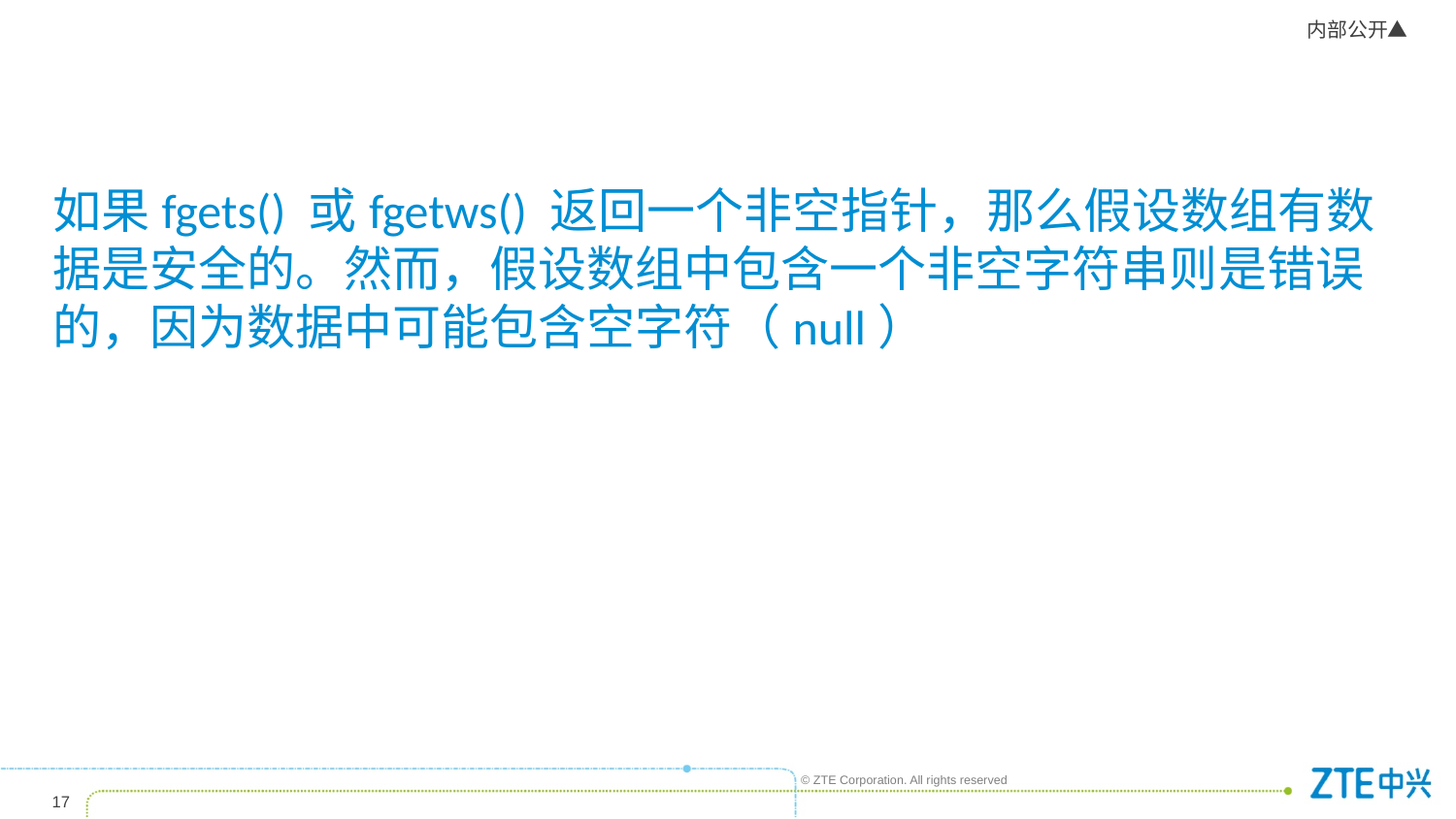

# 如果fgets() 或fgetws() 返回一个非空指针，那么假设数组有数据是安全的。然而，假设数组中包含一个非空字符串则是错误的，因为数据中可能包含空字符（null）